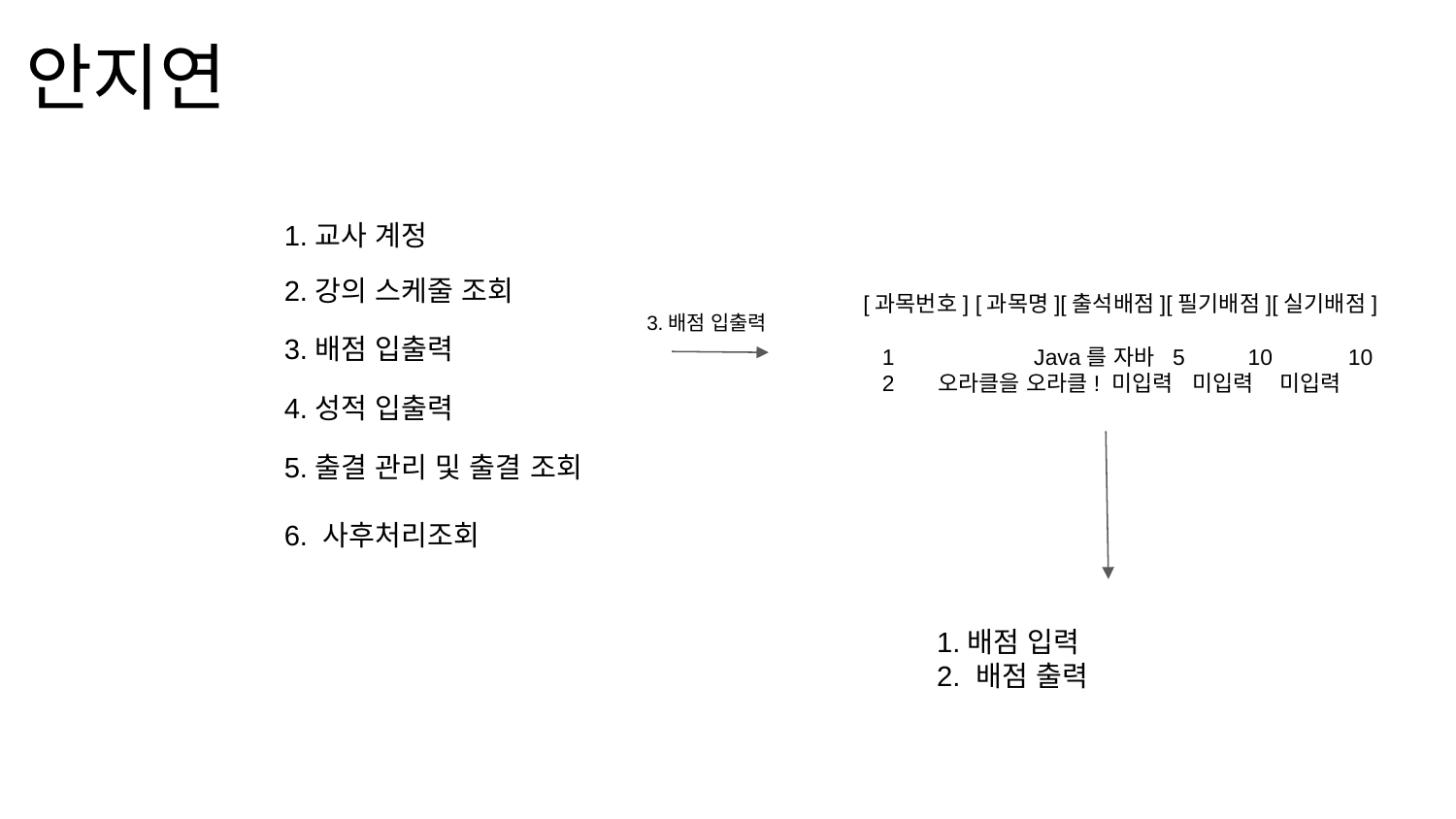

# 안지연
1.교사 계정
2.강의 스케줄 조회
[과목번호] [과목명][출석배점][필기배점][실기배점]

   1	    Java를 자바  5          10            10
   2      오라클을 오라클! 미입력   미입력    미입력
3.배점 입출력

3.배점 입출력
4.성적 입출력
5.출결 관리 및 출결 조회

6. 사후처리조회

1.배점 입력
2. 배점 출력